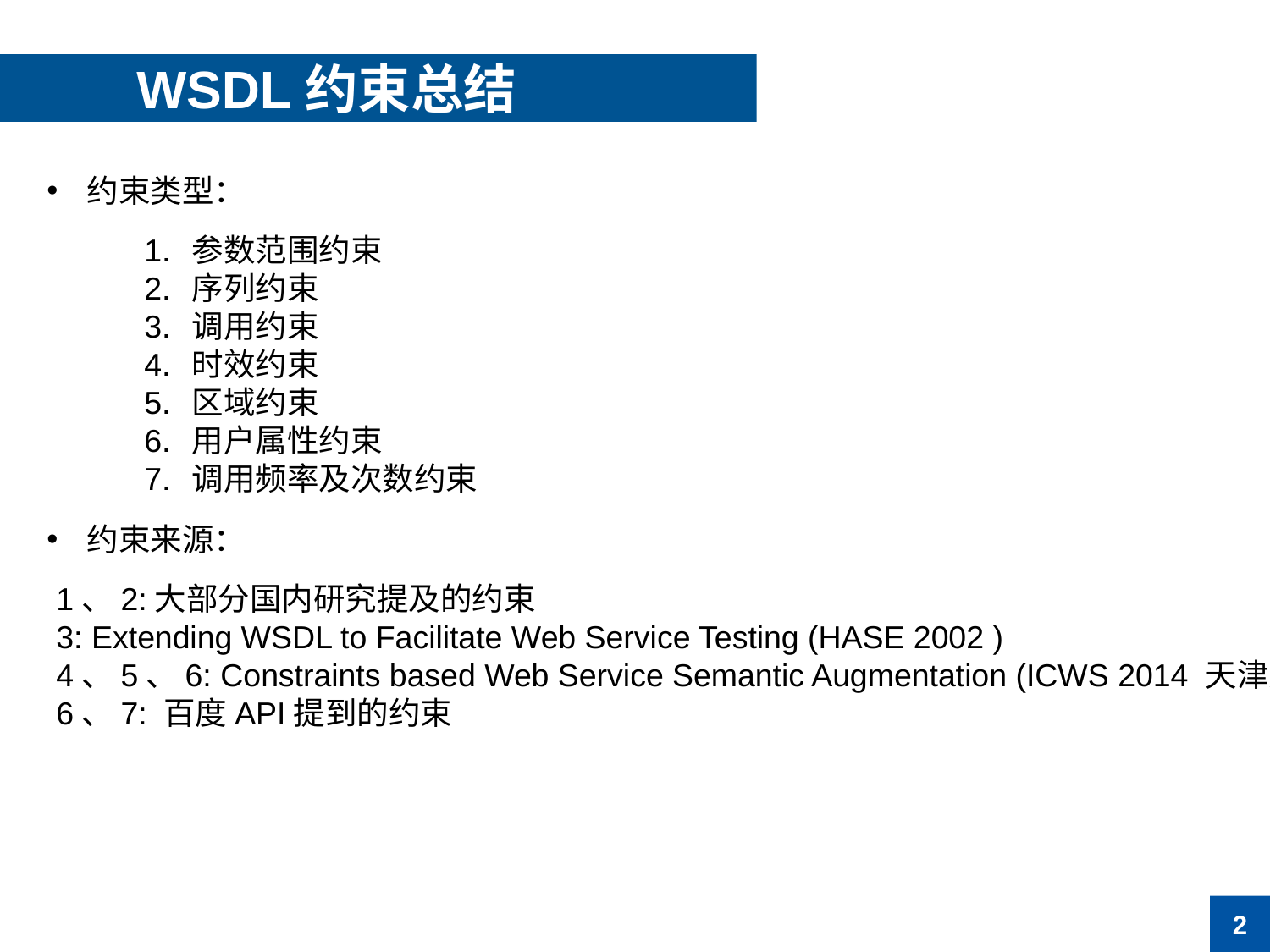

WSDL约束总结
约束类型：
参数范围约束
序列约束
调用约束
时效约束
区域约束
用户属性约束
调用频率及次数约束
约束来源：
1、2:大部分国内研究提及的约束
3: Extending WSDL to Facilitate Web Service Testing (HASE 2002 )
4、5、6: Constraints based Web Service Semantic Augmentation (ICWS 2014 天津大学)
6、7: 百度API提到的约束
2